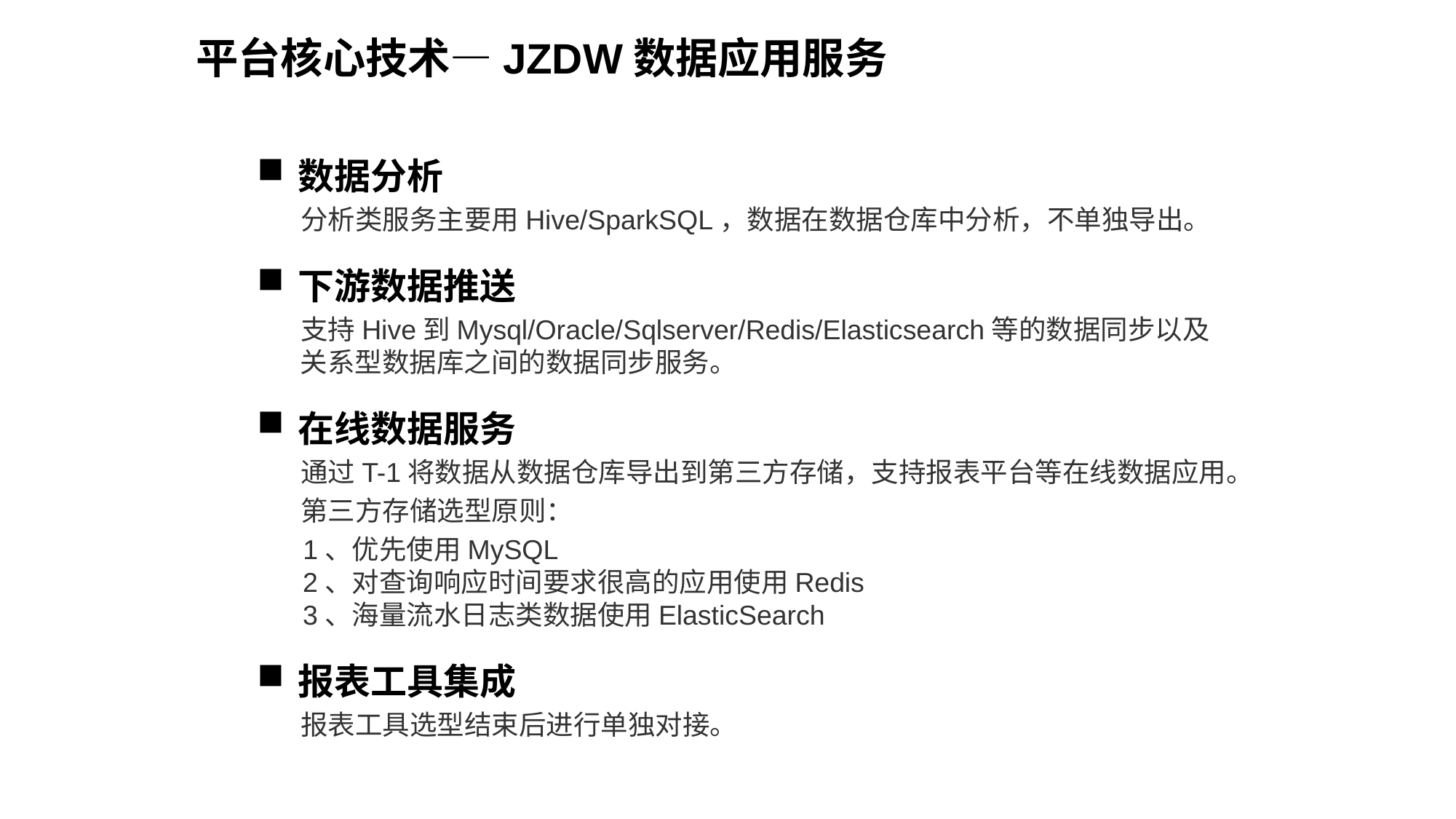

平台核心技术—JZDW数据应用服务
数据分析
      分析类服务主要用Hive/SparkSQL，数据在数据仓库中分析，不单独导出。
下游数据推送
      支持Hive到Mysql/Oracle/Sqlserver/Redis/Elasticsearch等的数据同步以及关系型数据库之间的数据同步服务。
在线数据服务
      通过T-1将数据从数据仓库导出到第三方存储，支持报表平台等在线数据应用。
      第三方存储选型原则：
      1、优先使用MySQL
      2、对查询响应时间要求很高的应用使用Redis
      3、海量流水日志类数据使用ElasticSearch
报表工具集成
      报表工具选型结束后进行单独对接。